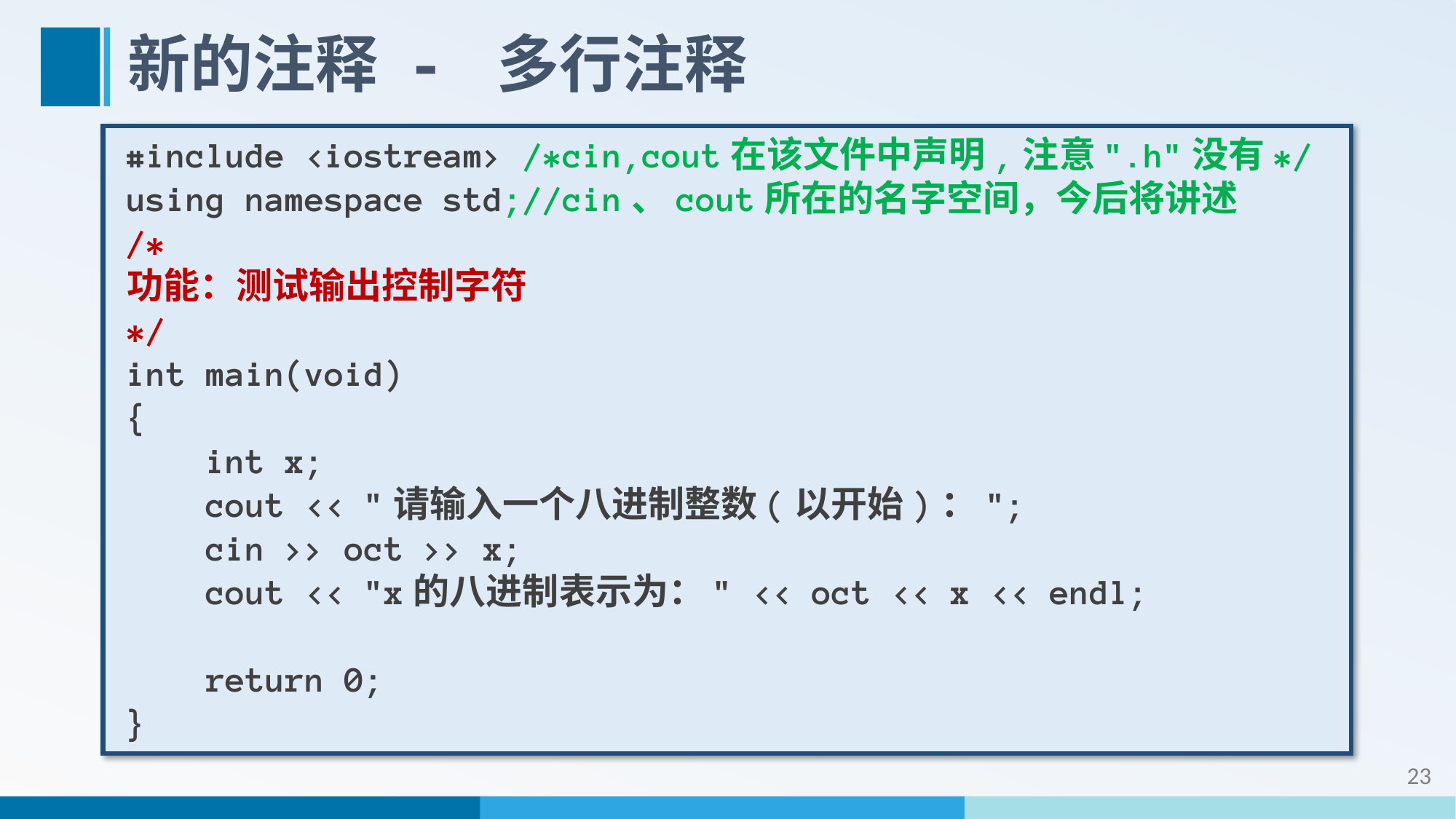

# 新的注释 - 多行注释
#include <iostream> /*cin,cout在该文件中声明,注意".h"没有*/
using namespace std;//cin、cout所在的名字空间，今后将讲述
/*
功能：测试输出控制字符
*/
int main(void)
{
    int x;
    cout << "请输入一个八进制整数(以开始)：";
    cin >> oct >> x;
    cout << "x的八进制表示为：" << oct << x << endl;

    return 0;
}